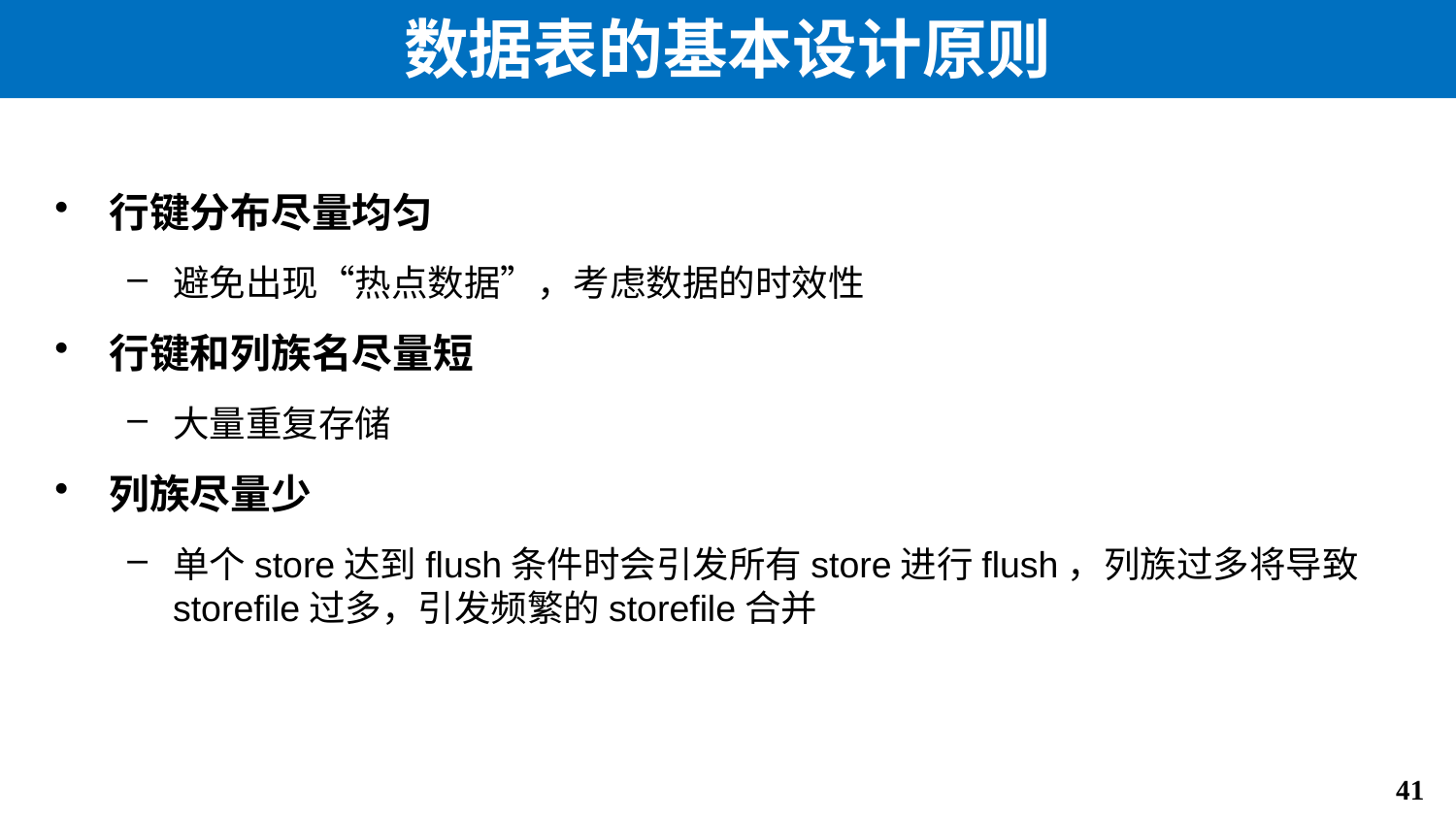

# 数据表的基本设计原则
行键分布尽量均匀
避免出现“热点数据”，考虑数据的时效性
行键和列族名尽量短
大量重复存储
列族尽量少
单个store达到flush条件时会引发所有store进行flush，列族过多将导致storefile过多，引发频繁的storefile合并